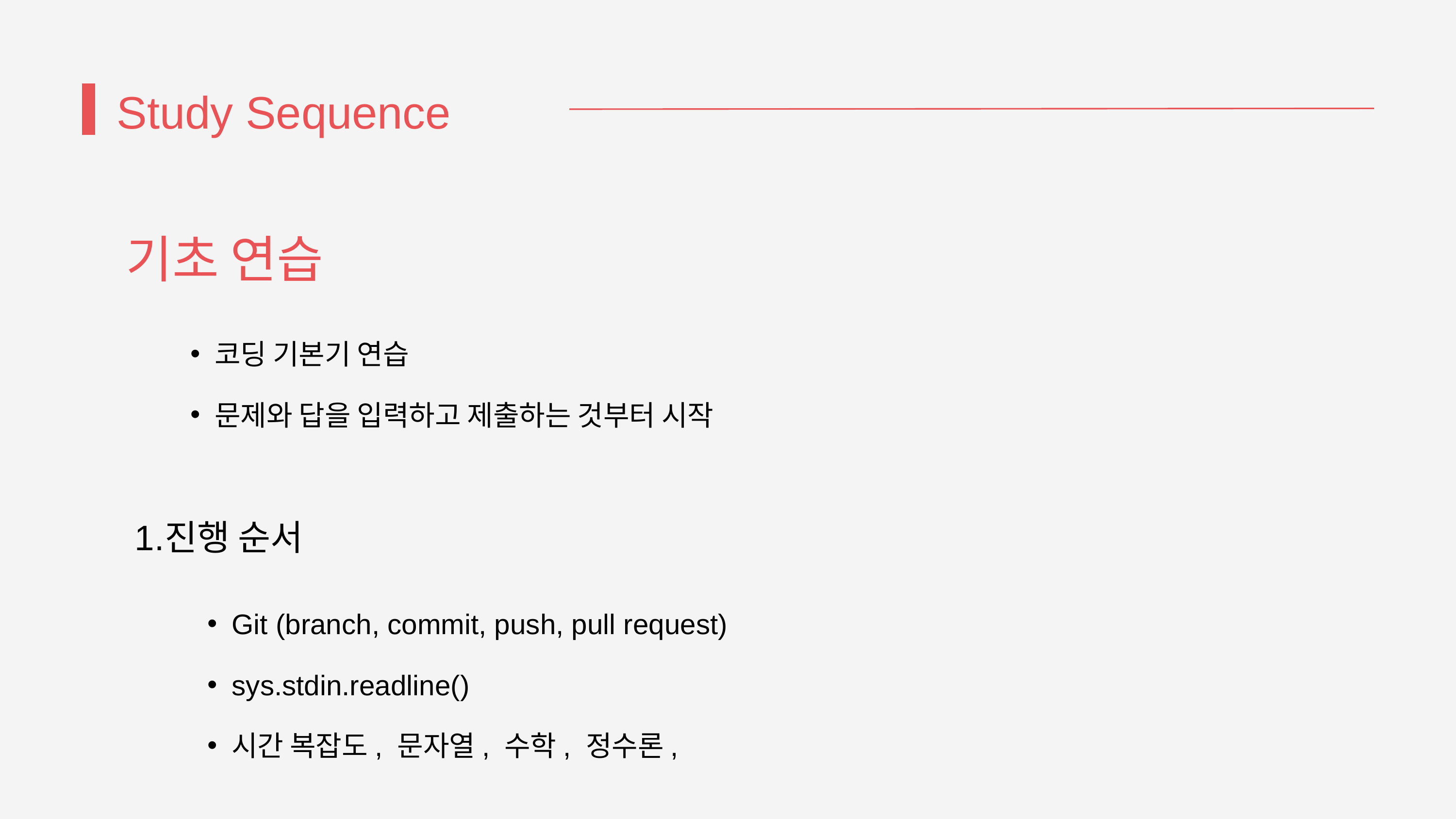

Study Sequence

기초 연습
코딩 기본기 연습
문제와 답을 입력하고 제출하는 것부터 시작
진행 순서
Git (branch, commit, push, pull request)
sys.stdin.readline()
시간 복잡도, 문자열, 수학, 정수론,